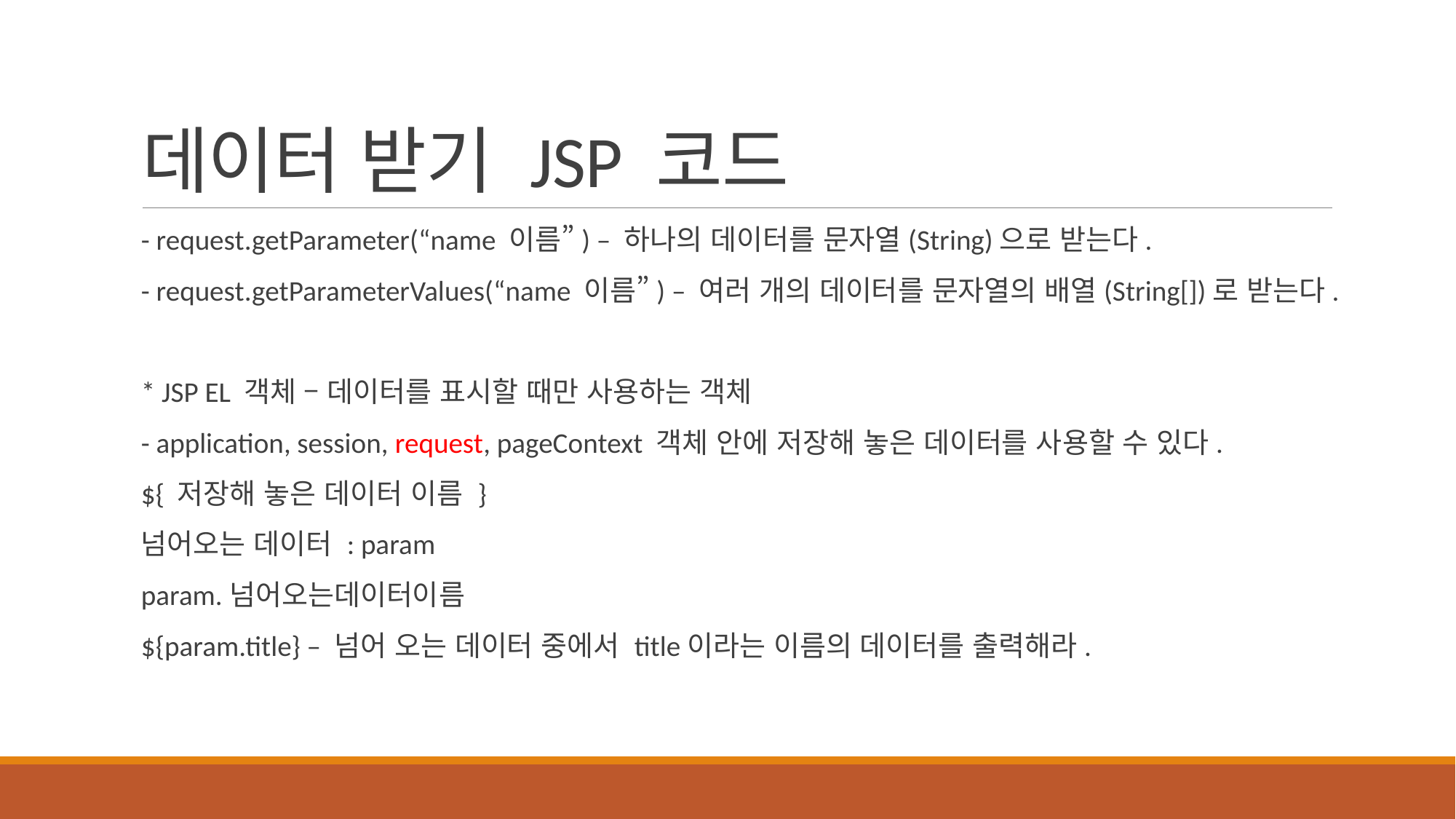

# 데이터 받기 JSP 코드
- request.getParameter(“name 이름”) – 하나의 데이터를 문자열(String)으로 받는다.
- request.getParameterValues(“name 이름”) – 여러 개의 데이터를 문자열의 배열(String[])로 받는다.

* JSP EL 객체 – 데이터를 표시할 때만 사용하는 객체
- application, session, request, pageContext 객체 안에 저장해 놓은 데이터를 사용할 수 있다.
${ 저장해 놓은 데이터 이름 }
넘어오는 데이터 : param
param.넘어오는데이터이름
${param.title} – 넘어 오는 데이터 중에서 title이라는 이름의 데이터를 출력해라.